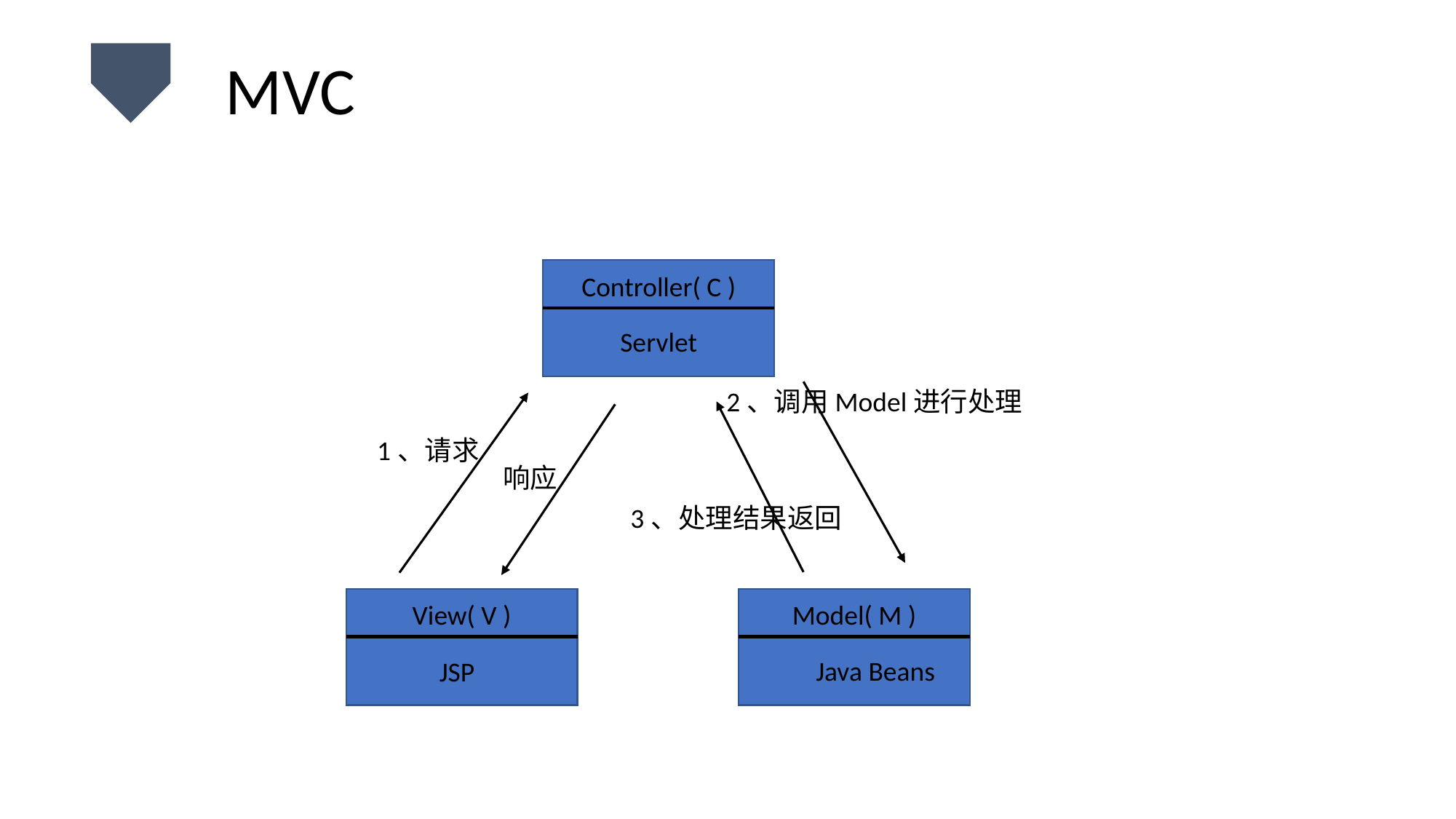

# MVC
Controller( C )

Servlet
2、调用Model进行处理
1、请求
响应
3、处理结果返回

View( V )

Model( M )

Java Beans
JSP